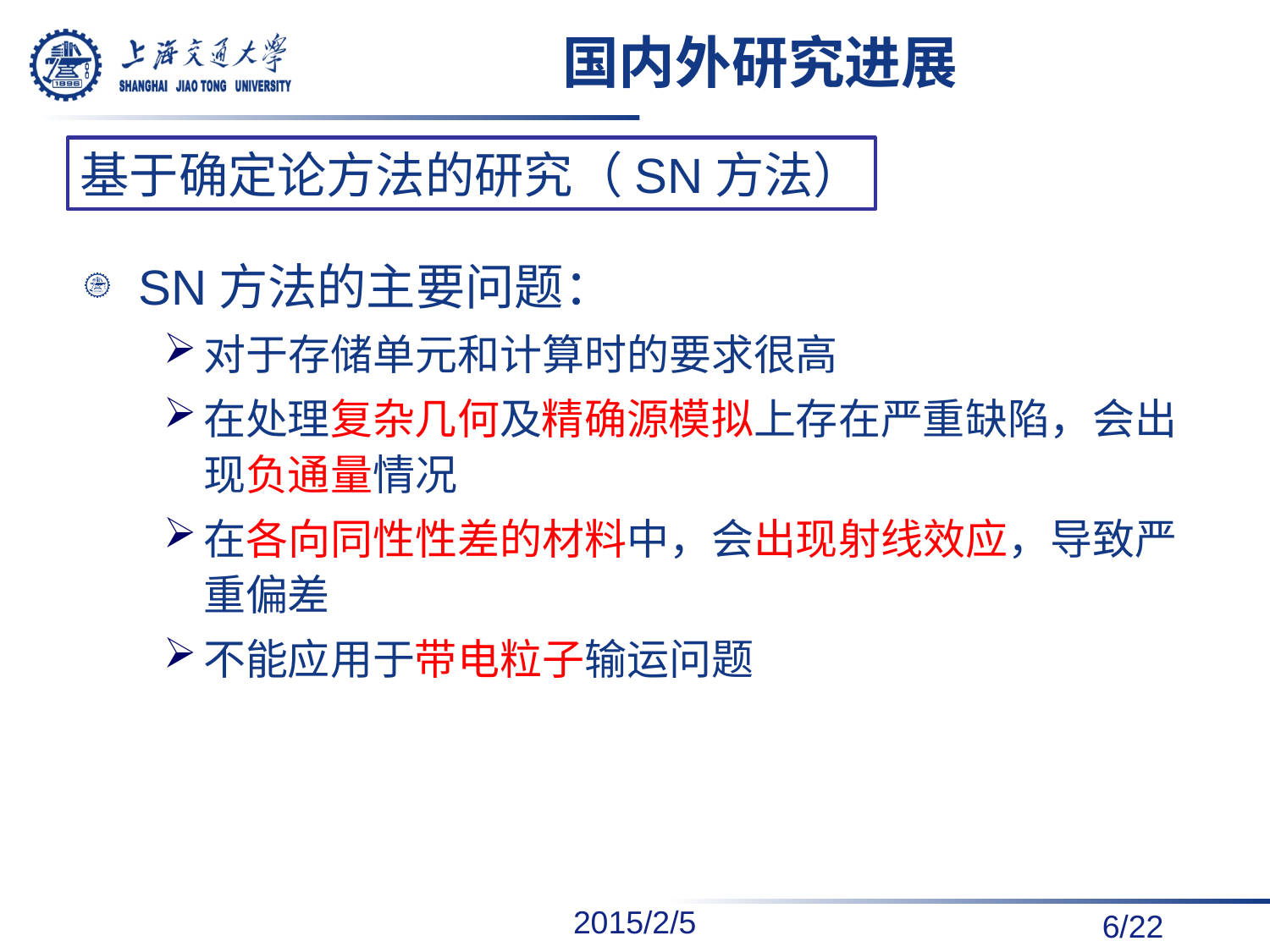

# 国内外研究进展
基于确定论方法的研究（SN方法）
SN方法的主要问题：
对于存储单元和计算时的要求很高
在处理复杂几何及精确源模拟上存在严重缺陷，会出现负通量情况
在各向同性性差的材料中，会出现射线效应，导致严重偏差
不能应用于带电粒子输运问题